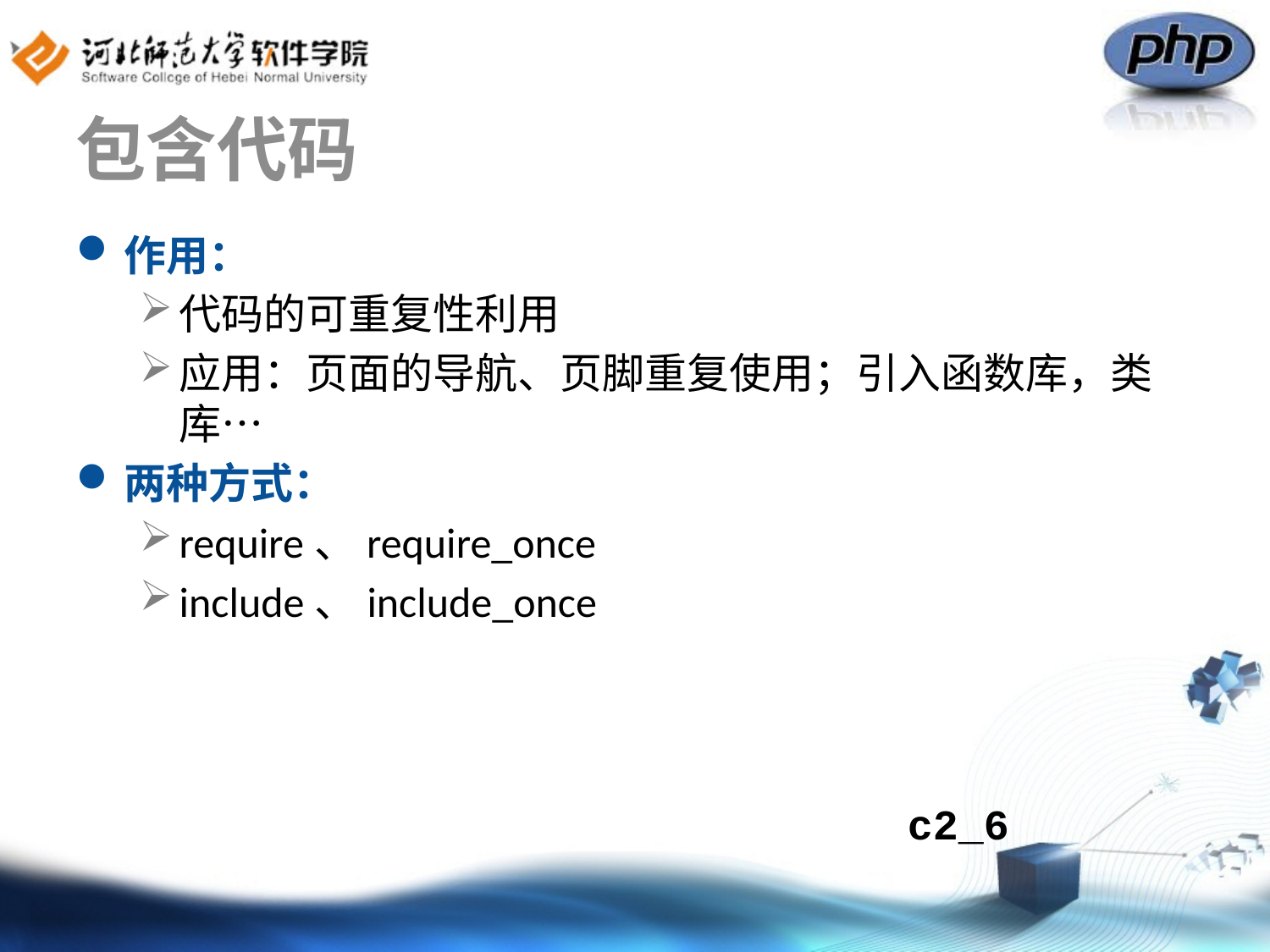

# 包含代码
作用：
代码的可重复性利用
应用：页面的导航、页脚重复使用；引入函数库，类库…
两种方式：
require、require_once
include、include_once
c2_6